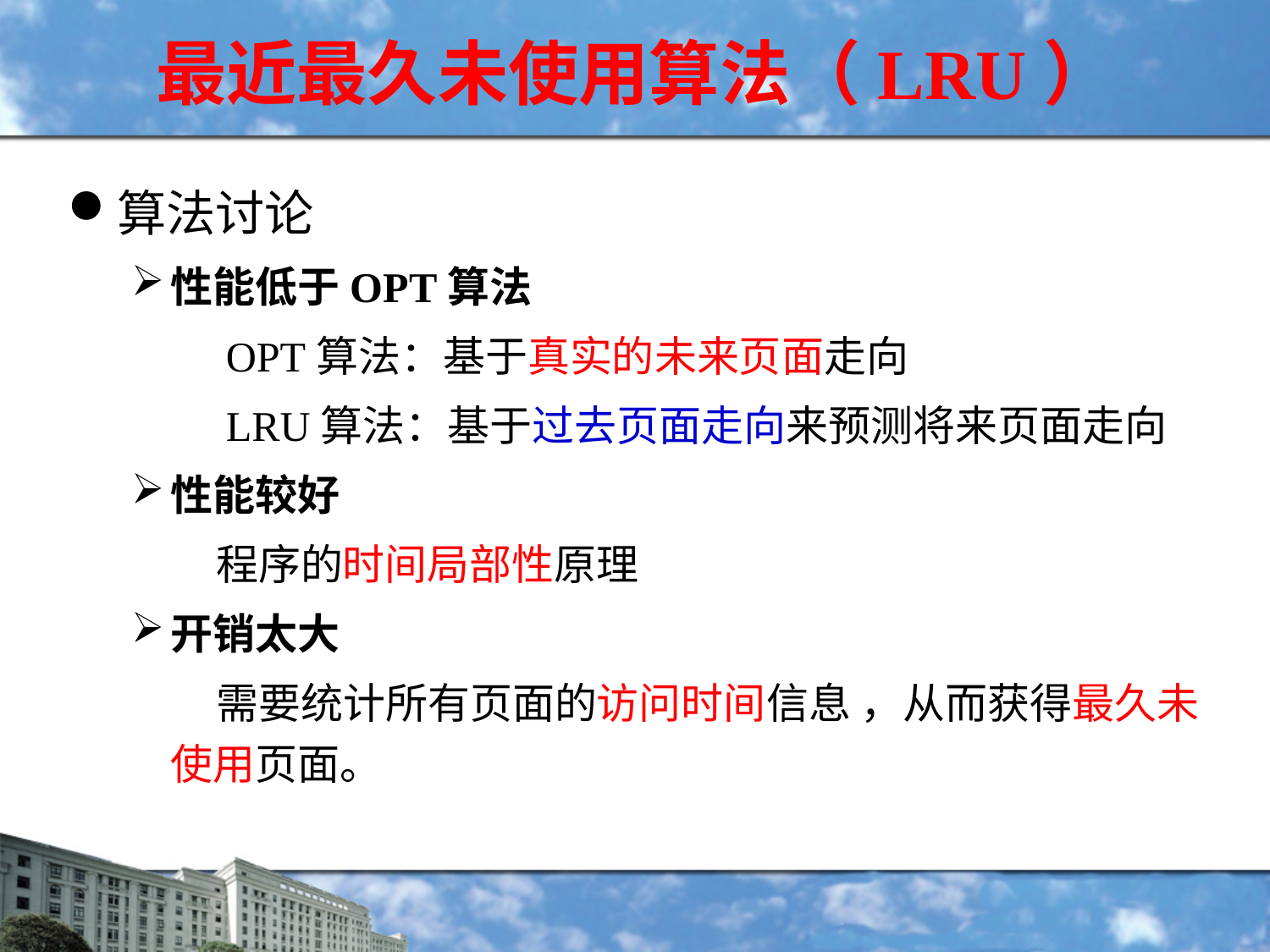

最近最久未使用算法（LRU）
算法讨论
性能低于OPT算法
　　OPT算法：基于真实的未来页面走向
　　LRU算法：基于过去页面走向来预测将来页面走向
性能较好
　　程序的时间局部性原理
开销太大
　　需要统计所有页面的访问时间信息 ，从而获得最久未使用页面。